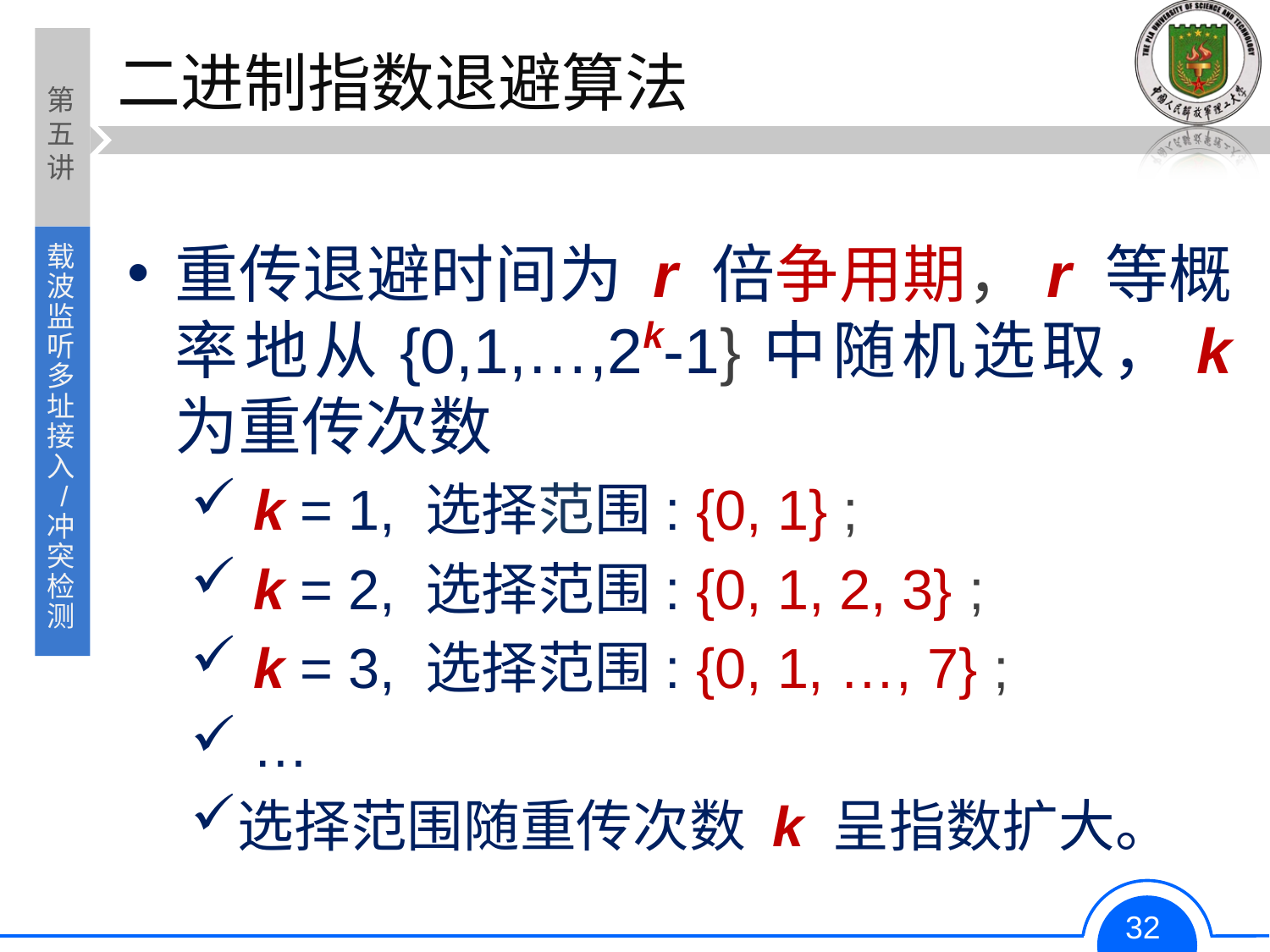

# 二进制指数退避算法
重传退避时间为 r 倍争用期，r 等概率地从{0,1,…,2k-1}中随机选取，k 为重传次数
 k = 1, 选择范围: {0, 1} ;
 k = 2, 选择范围: {0, 1, 2, 3} ;
 k = 3, 选择范围: {0, 1, …, 7} ;
 …
选择范围随重传次数 k 呈指数扩大。